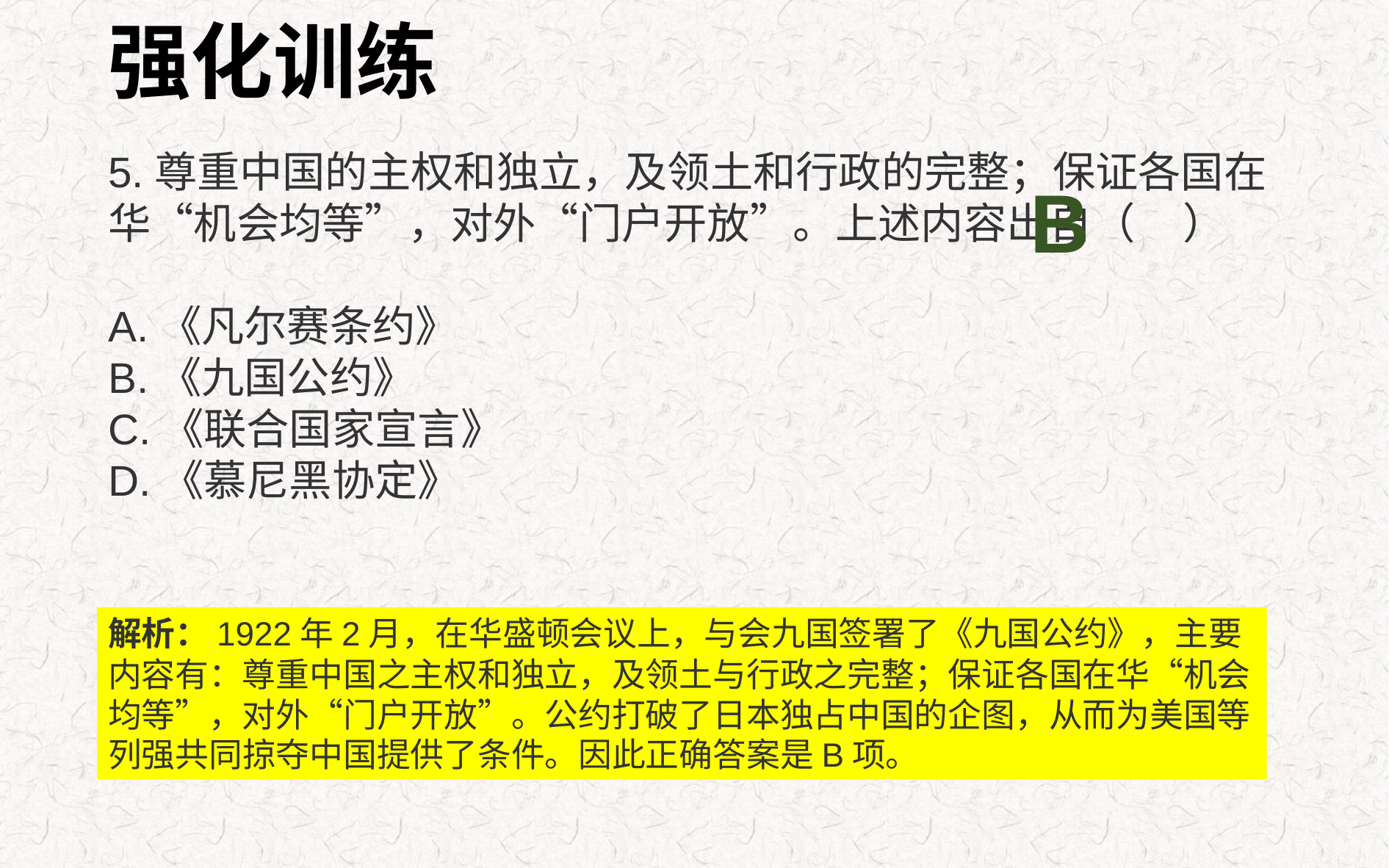

强化训练
5.尊重中国的主权和独立，及领土和行政的完整；保证各国在华“机会均等”，对外“门户开放”。上述内容出自（     ）

A.《凡尔赛条约》
B.《九国公约》
C.《联合国家宣言》
D.《慕尼黑协定》
B
解析：1922年2月，在华盛顿会议上，与会九国签署了《九国公约》，主要内容有：尊重中国之主权和独立，及领土与行政之完整；保证各国在华“机会均等”，对外“门户开放”。公约打破了日本独占中国的企图，从而为美国等列强共同掠夺中国提供了条件。因此正确答案是B项。